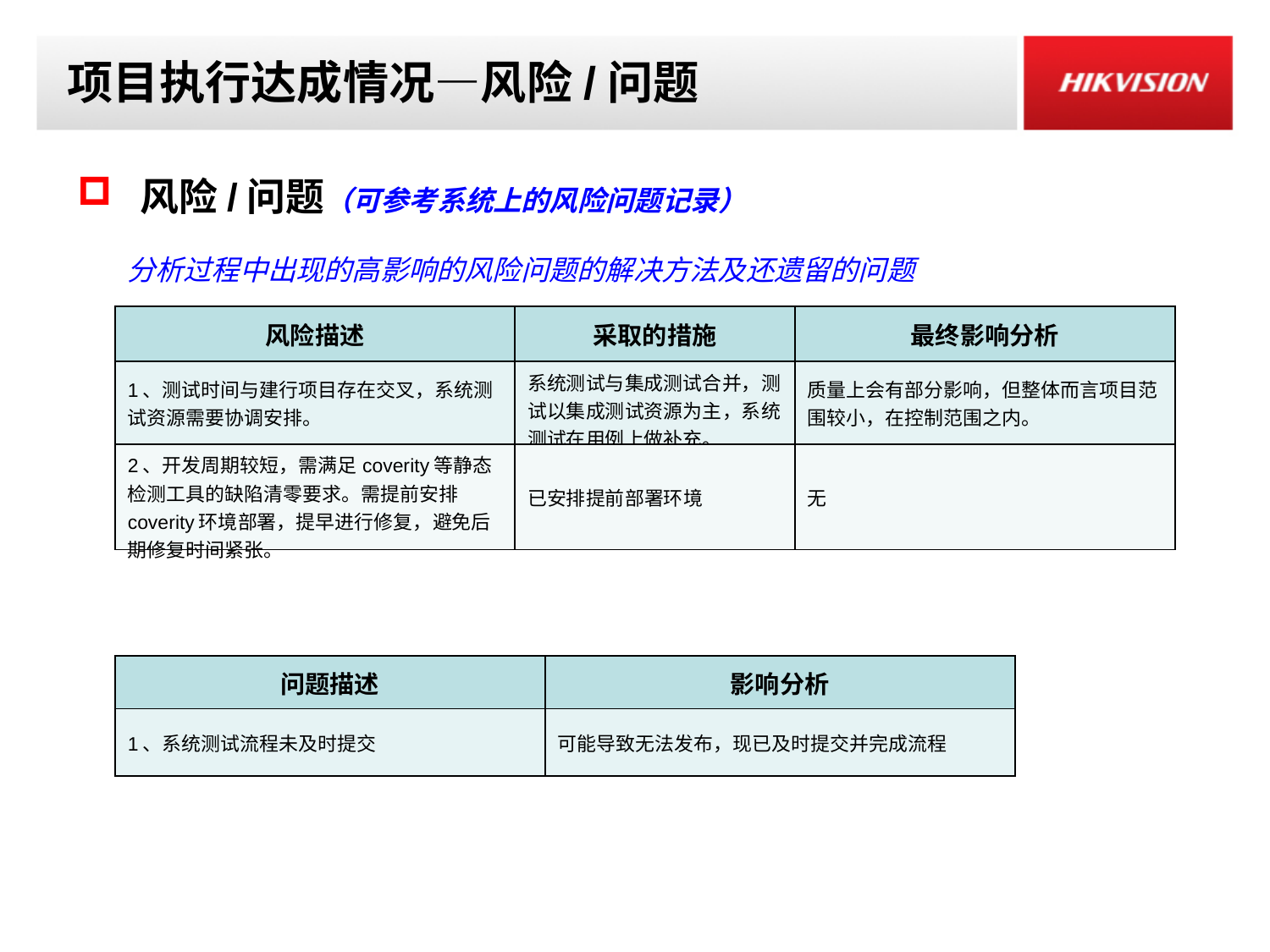

# 项目执行达成情况—风险/问题
  风险/问题（可参考系统上的风险问题记录）
分析过程中出现的高影响的风险问题的解决方法及还遗留的问题
| 风险描述 | 采取的措施 | 最终影响分析 |
| --- | --- | --- |
| 1、测试时间与建行项目存在交叉，系统测试资源需要协调安排。 | 系统测试与集成测试合并，测试以集成测试资源为主，系统测试在用例上做补充。 | 质量上会有部分影响，但整体而言项目范围较小，在控制范围之内。 |
| 2、开发周期较短，需满足coverity等静态检测工具的缺陷清零要求。需提前安排coverity环境部署，提早进行修复，避免后期修复时间紧张。 | 已安排提前部署环境 | 无 |
| 问题描述 | 影响分析 |
| --- | --- |
| 1、系统测试流程未及时提交 | 可能导致无法发布，现已及时提交并完成流程 |